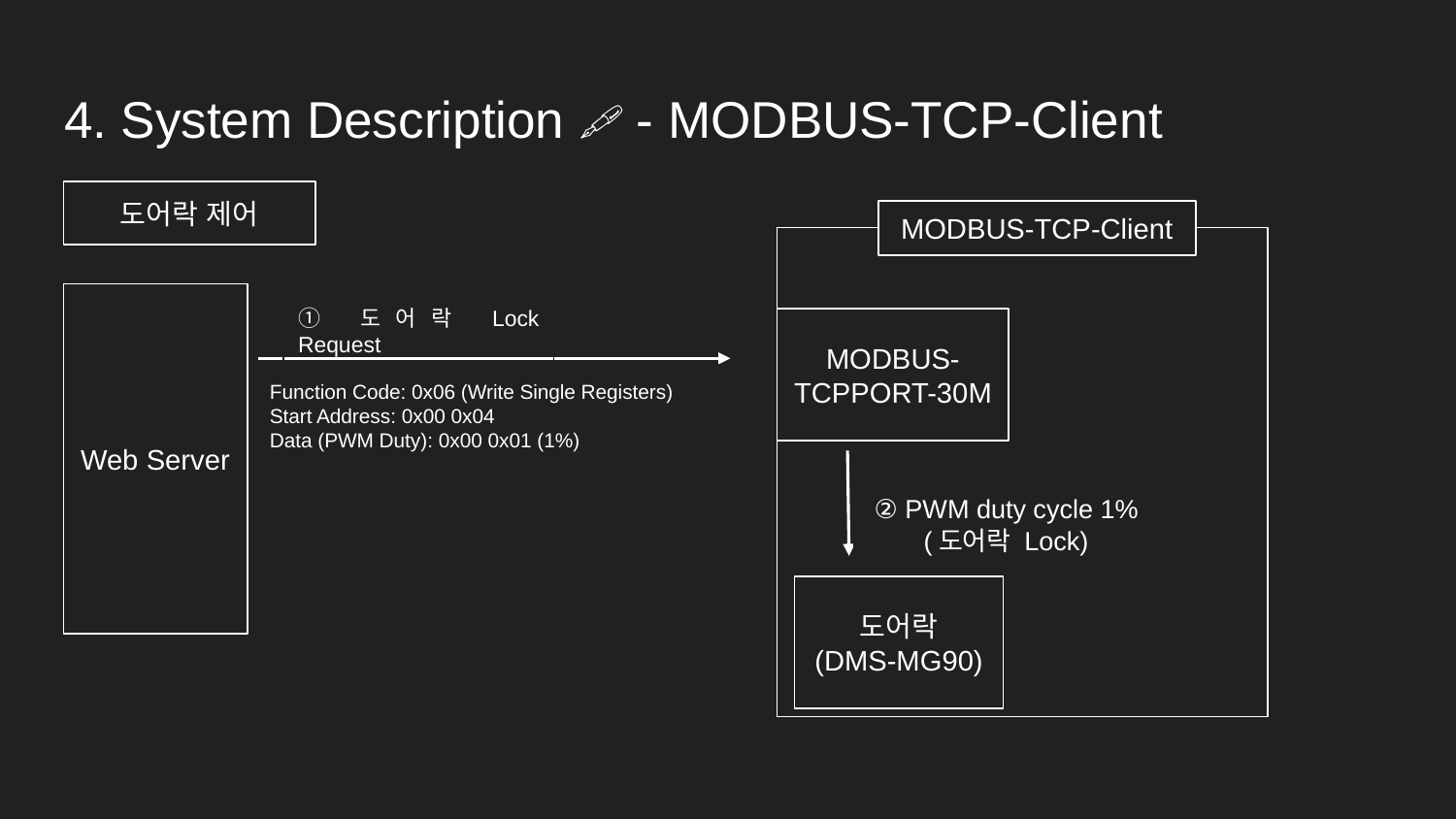

# 4. System Description 🖋 - MODBUS-TCP-Client
도어락 제어
MODBUS-TCP-Client

Web Server
① 도어락 Lock Request
MODBUS-TCPPORT-30M
Function Code: 0x06 (Write Single Registers)
Start Address: 0x00 0x04
Data (PWM Duty): 0x00 0x01 (1%)
② PWM duty cycle 1%
(도어락 Lock)
도어락
(DMS-MG90)